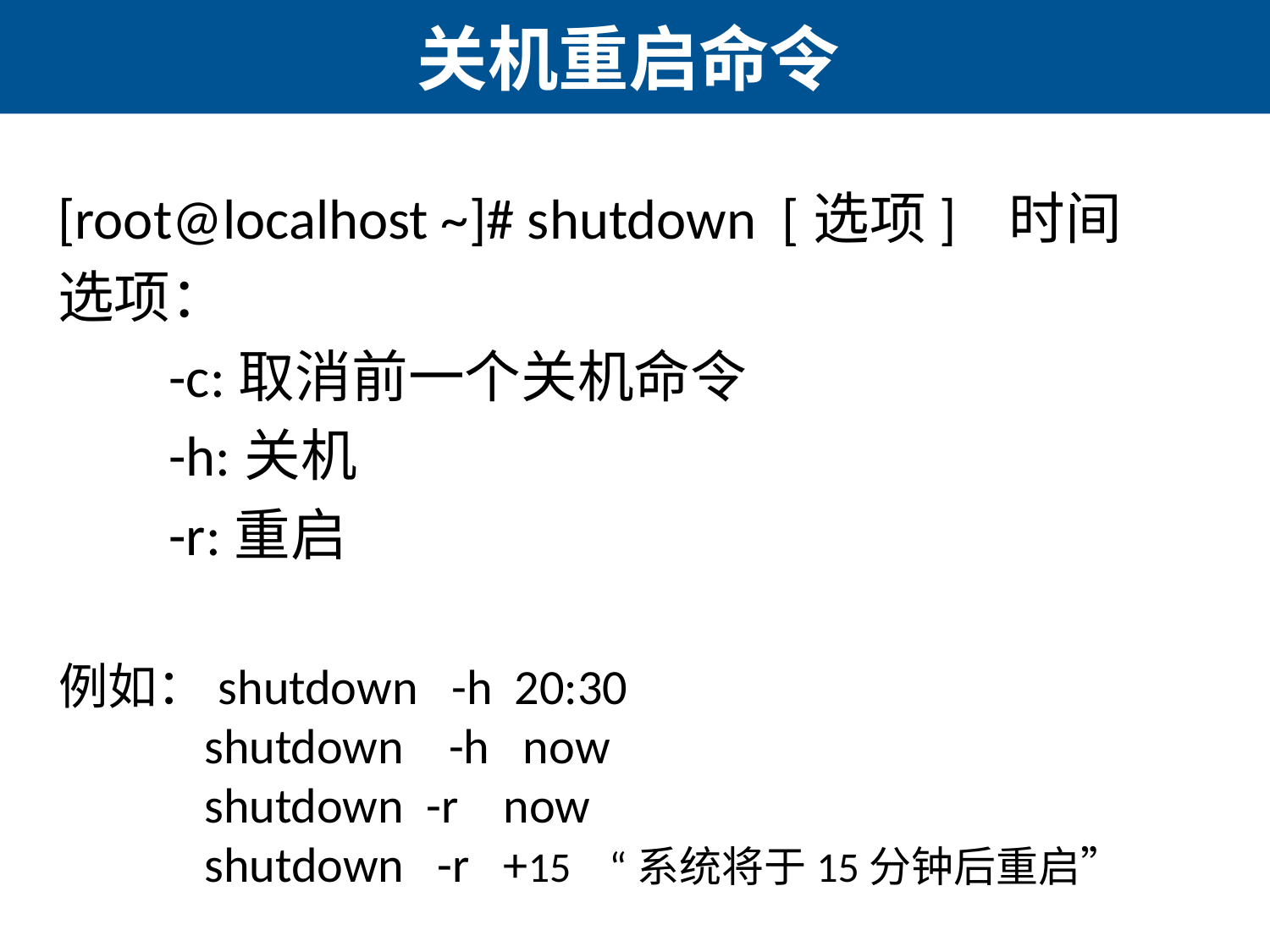

# 关机重启命令
[root@localhost ~]# shutdown  [选项]   时间
选项：
-c:取消前一个关机命令
-h:关机
-r:重启

例如：shutdown   -h  20:30
             shutdown    -h   now
             shutdown  -r    now
                       shutdown   -r   +15    “系统将于15分钟后重启”